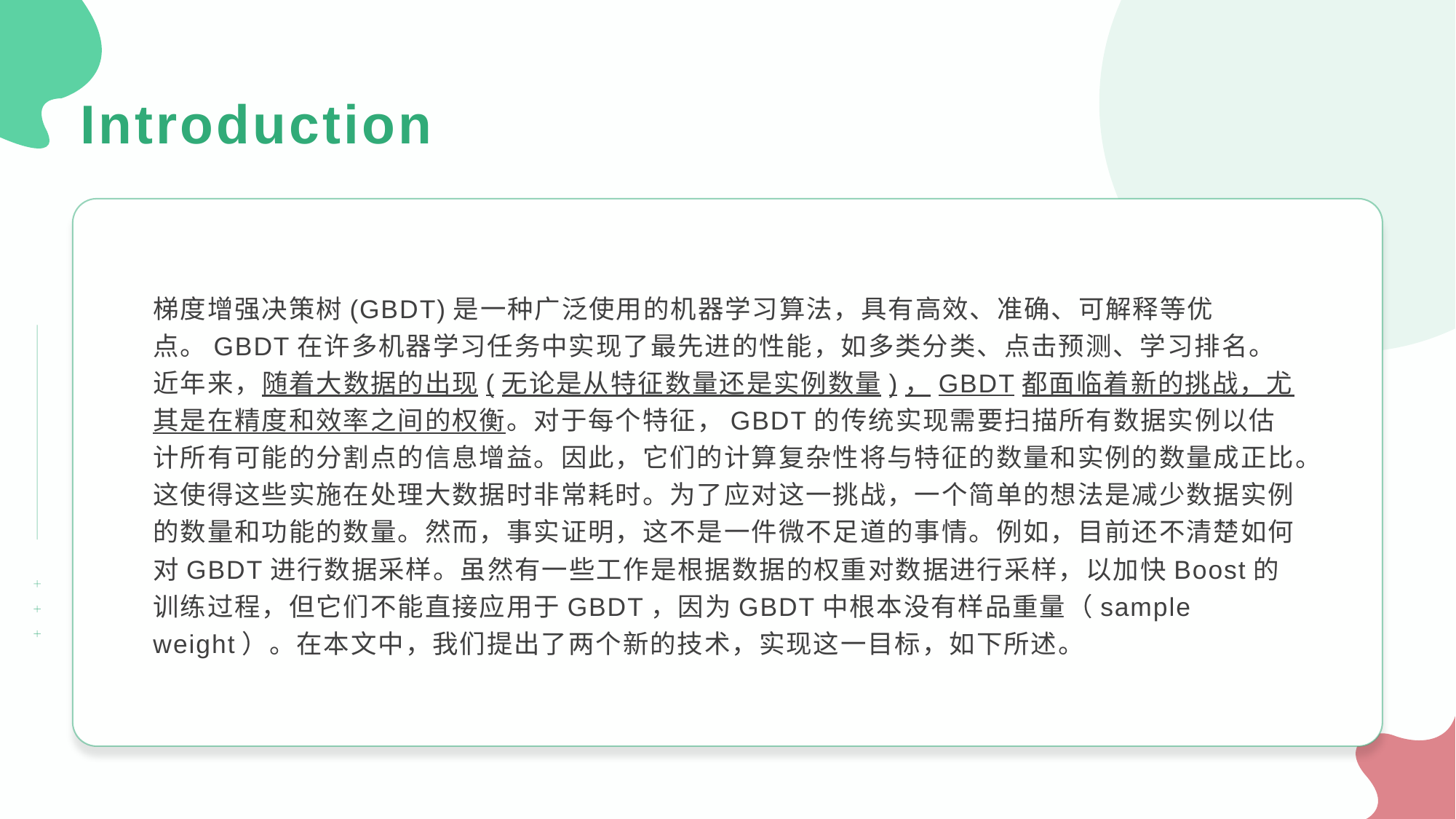

Introduction

梯度增强决策树(GBDT)是一种广泛使用的机器学习算法，具有高效、准确、可解释等优点。GBDT在许多机器学习任务中实现了最先进的性能，如多类分类、点击预测、学习排名。近年来，随着大数据的出现(无论是从特征数量还是实例数量)，GBDT都面临着新的挑战，尤其是在精度和效率之间的权衡。对于每个特征，GBDT的传统实现需要扫描所有数据实例以估计所有可能的分割点的信息增益。因此，它们的计算复杂性将与特征的数量和实例的数量成正比。这使得这些实施在处理大数据时非常耗时。为了应对这一挑战，一个简单的想法是减少数据实例的数量和功能的数量。然而，事实证明，这不是一件微不足道的事情。例如，目前还不清楚如何对GBDT进行数据采样。虽然有一些工作是根据数据的权重对数据进行采样，以加快Boost的训练过程，但它们不能直接应用于GBDT，因为GBDT中根本没有样品重量（sample weight）。在本文中，我们提出了两个新的技术，实现这一目标，如下所述。